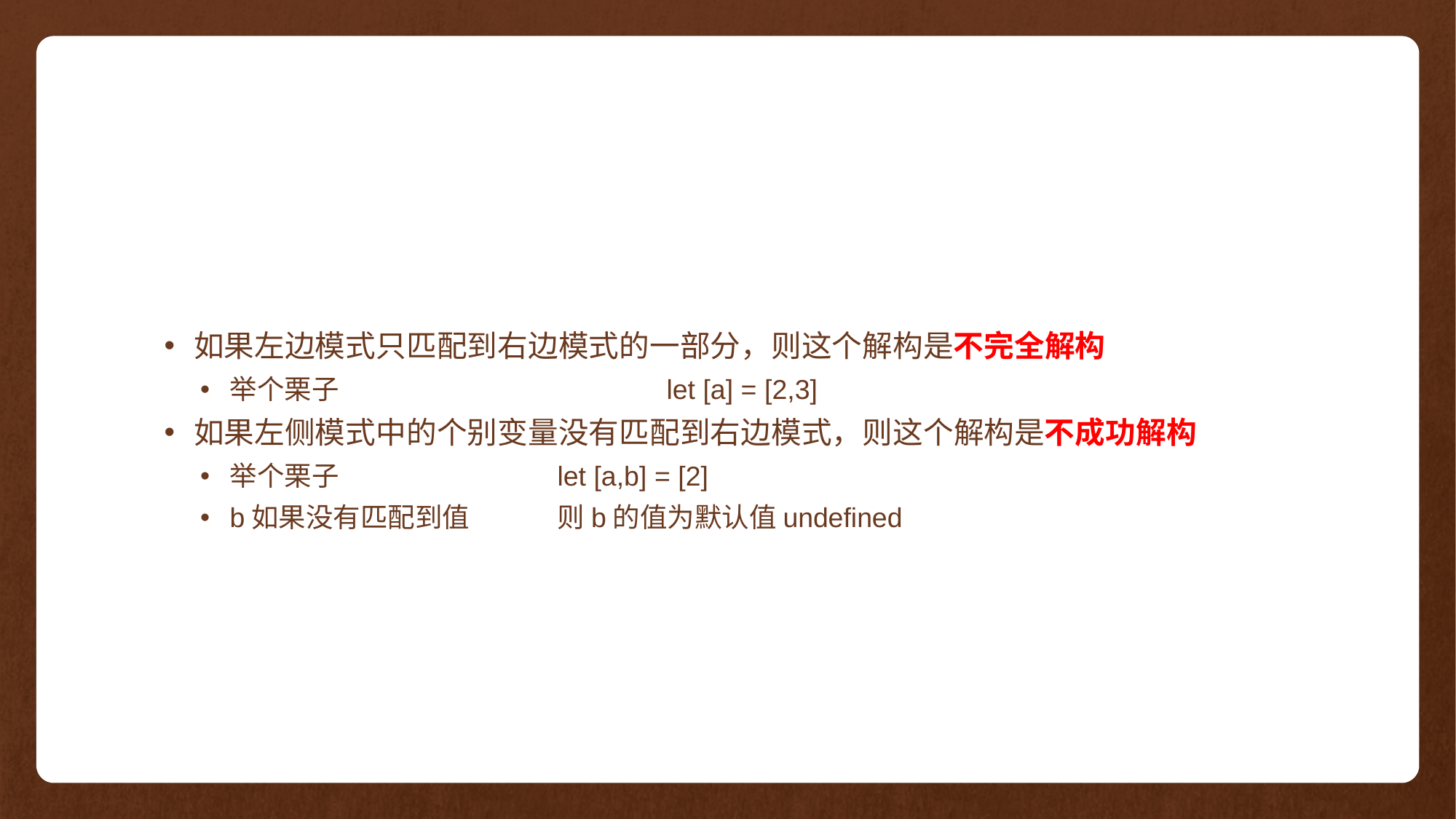

如果左边模式只匹配到右边模式的一部分，则这个解构是不完全解构
举个栗子			let [a] = [2,3]
如果左侧模式中的个别变量没有匹配到右边模式，则这个解构是不成功解构
举个栗子 		let [a,b] = [2]
b如果没有匹配到值	则b的值为默认值undefined